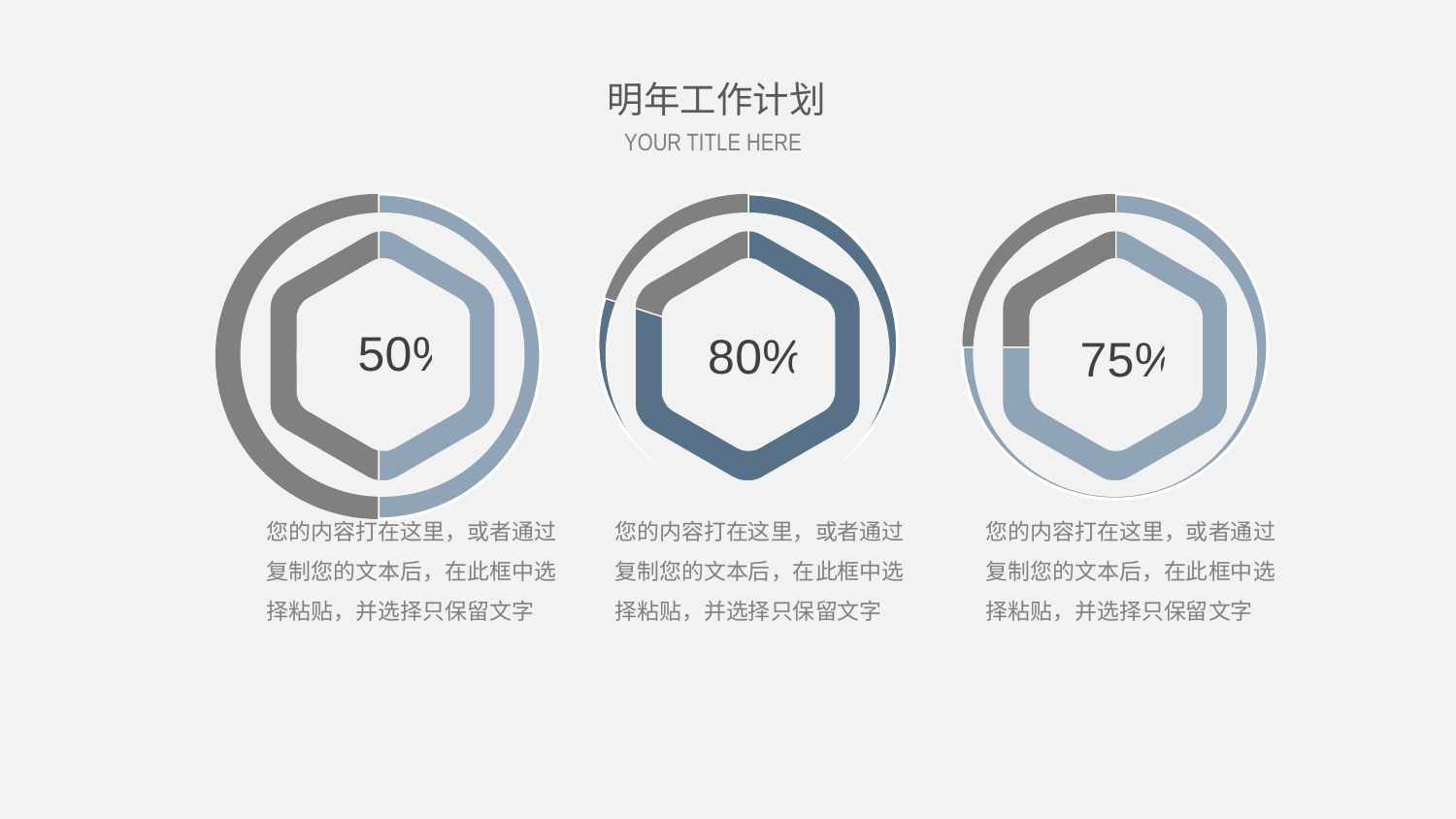

明年工作计划
YOUR TITLE HERE

### Chart

| Category | 比例 |
|---|---|
| 第一季度 | 5.0 |
| 第二季度 | 5.0 |

### Chart

| Category | 比例 |
|---|---|
| 第一季度 | 8.0 |
| 第二季度 | 2.0 |

### Chart

| Category | 比例 |
|---|---|
| 第一季度 | 7.5 |
| 第二季度 | 2.5 |

您的内容打在这里，或者通过复制您的文本后，在此框中选择粘贴，并选择只保留文字
您的内容打在这里，或者通过复制您的文本后，在此框中选择粘贴，并选择只保留文字
您的内容打在这里，或者通过复制您的文本后，在此框中选择粘贴，并选择只保留文字